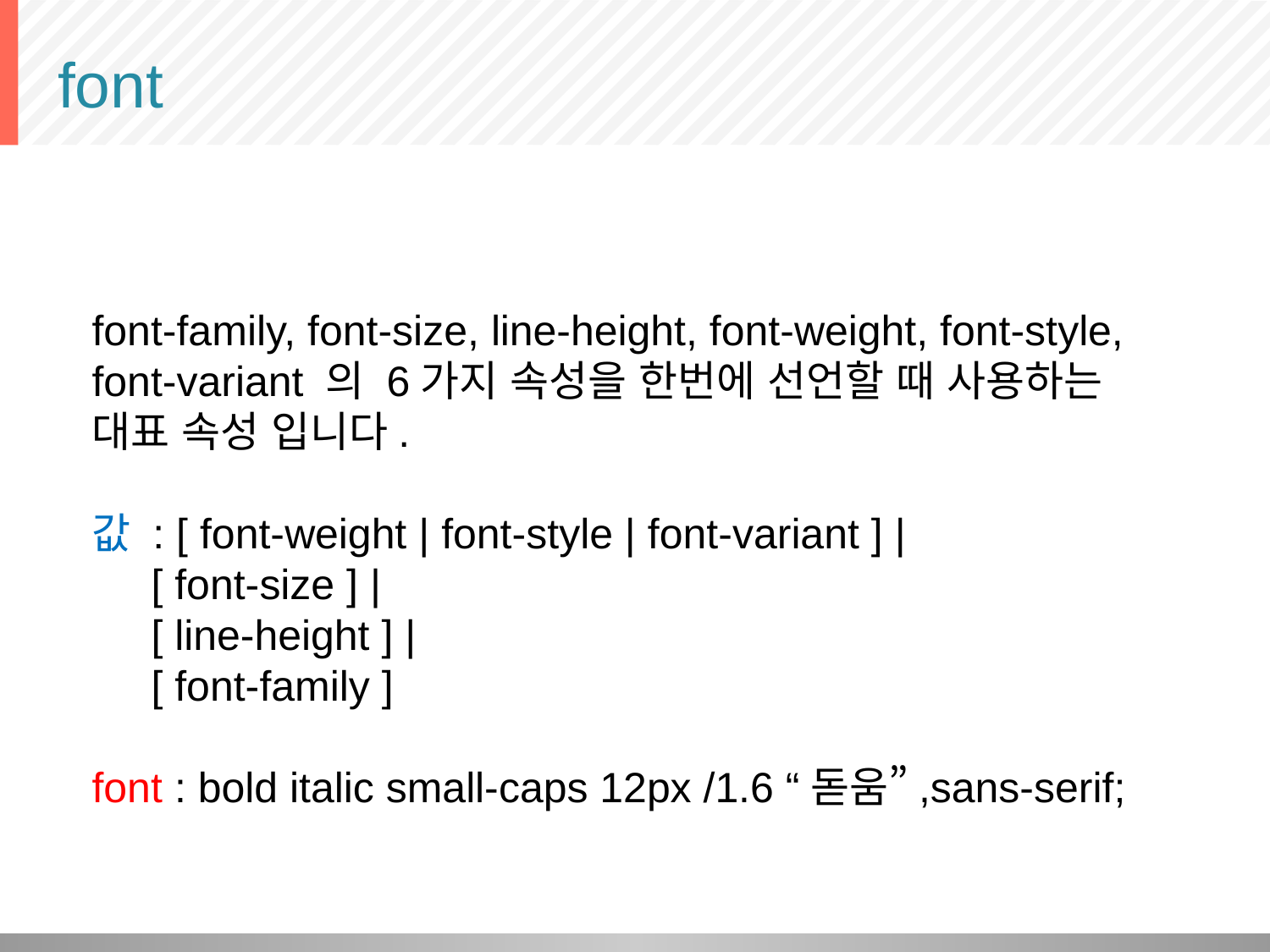

# font
font-family, font-size, line-height, font-weight, font-style, font-variant 의 6가지 속성을 한번에 선언할 때 사용하는 대표 속성 입니다.

값 : [ font-weight | font-style | font-variant ] |
     [ font-size ] |
     [ line-height ] |
     [ font-family ]

font : bold italic small-caps 12px /1.6 “돋움”,sans-serif;